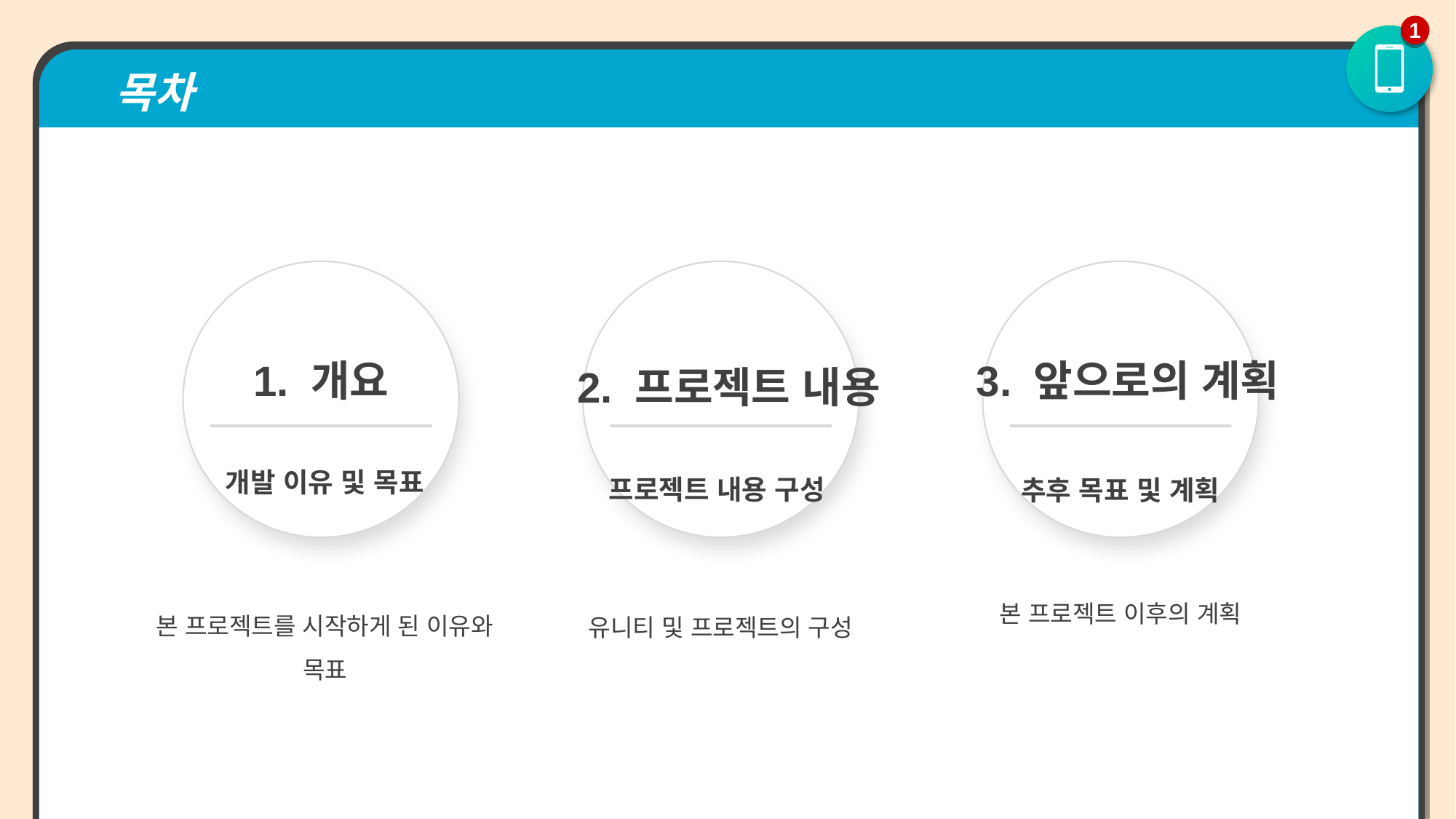

1

목차

1. 개요
3. 앞으로의 계획
2. 프로젝트 내용
개발 이유 및 목표

본 프로젝트를 시작하게 된 이유와 목표
프로젝트 내용 구성

유니티 및 프로젝트의 구성
추후 목표 및 계획

본 프로젝트 이후의 계획